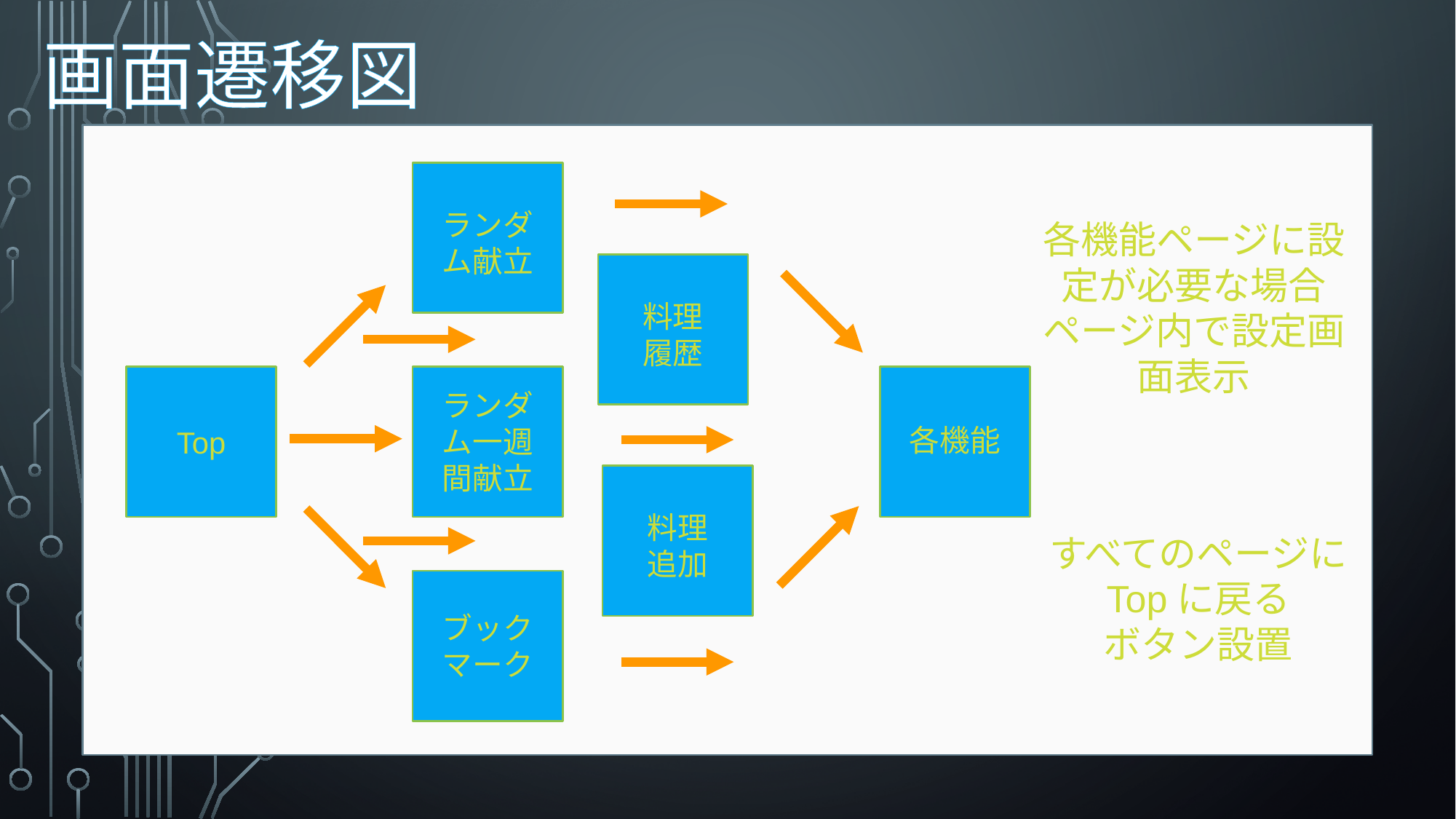

画面遷移図

ランダム献立
各機能ページに設定が必要な場合ページ内で設定画面表示

料理
履歴

ランダム一週間献立
各機能
Top

料理
追加
すべてのページに
Topに戻る
ボタン設置

ブックマーク